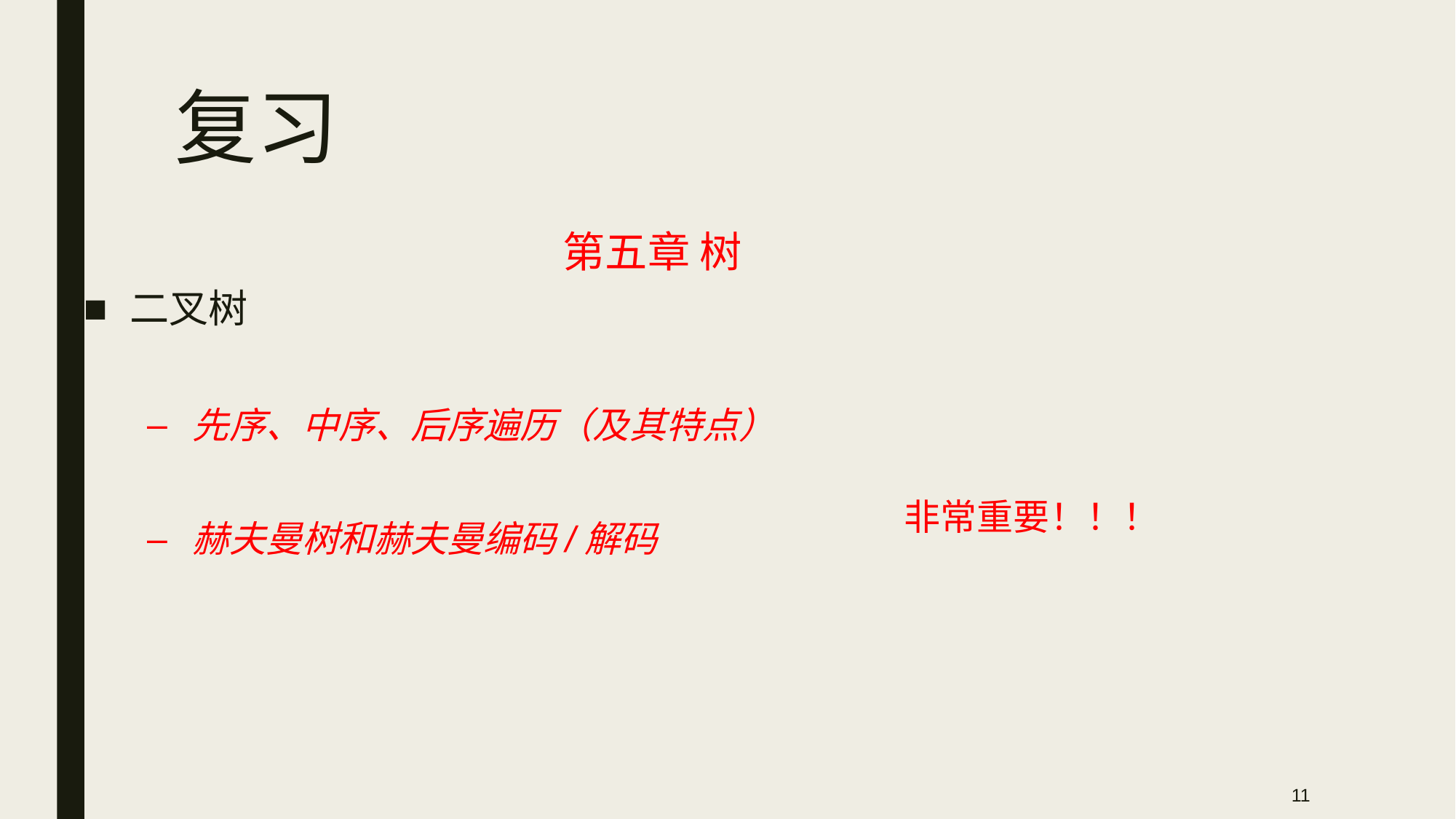

# 复习
第五章 树
二叉树

先序、中序、后序遍历（及其特点）

赫夫曼树和赫夫曼编码/解码
非常重要！！！
11